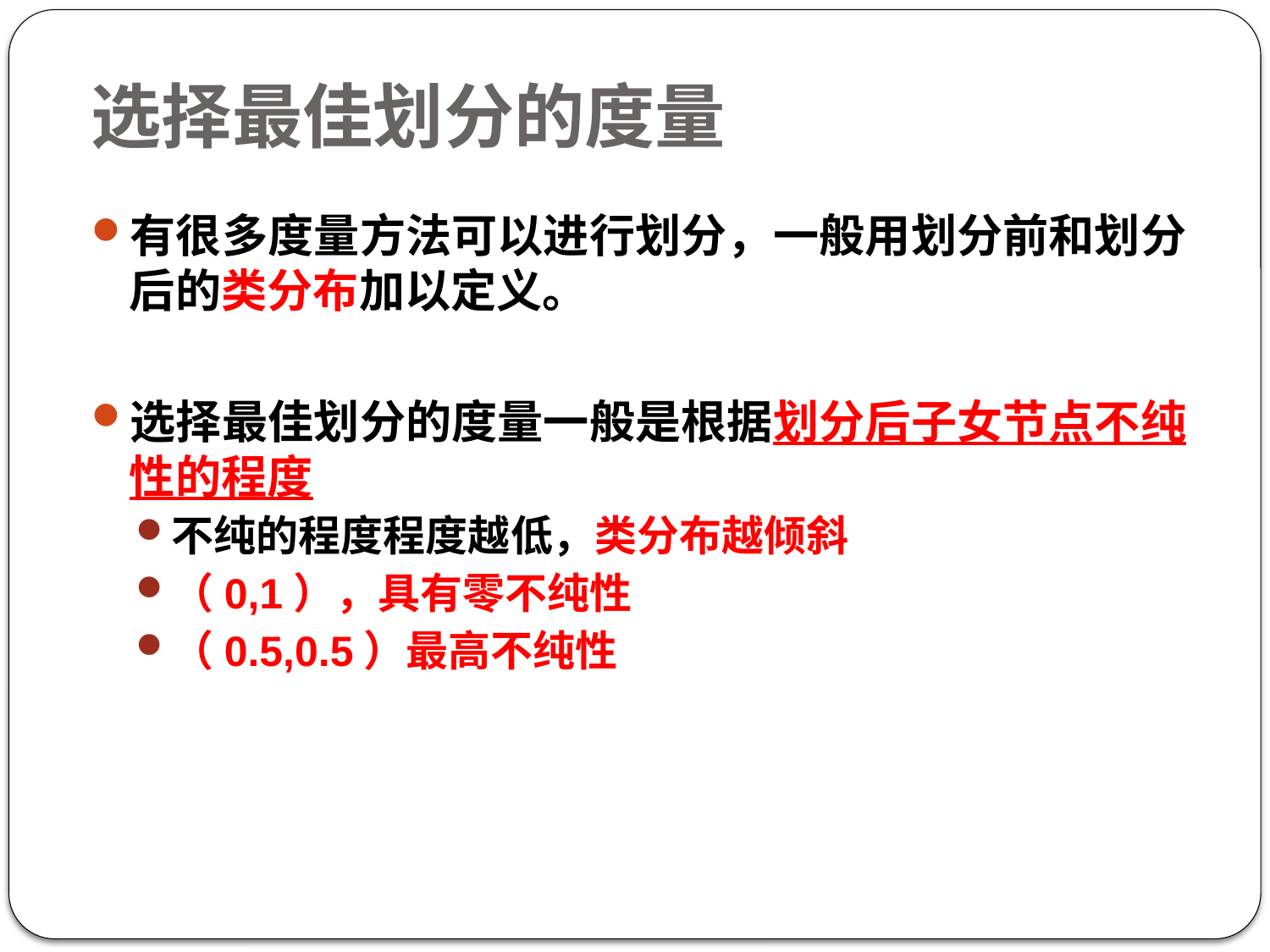

# 选择最佳划分的度量
有很多度量方法可以进行划分，一般用划分前和划分后的类分布加以定义。

选择最佳划分的度量一般是根据划分后子女节点不纯性的程度
不纯的程度程度越低，类分布越倾斜
（0,1），具有零不纯性
（0.5,0.5）最高不纯性